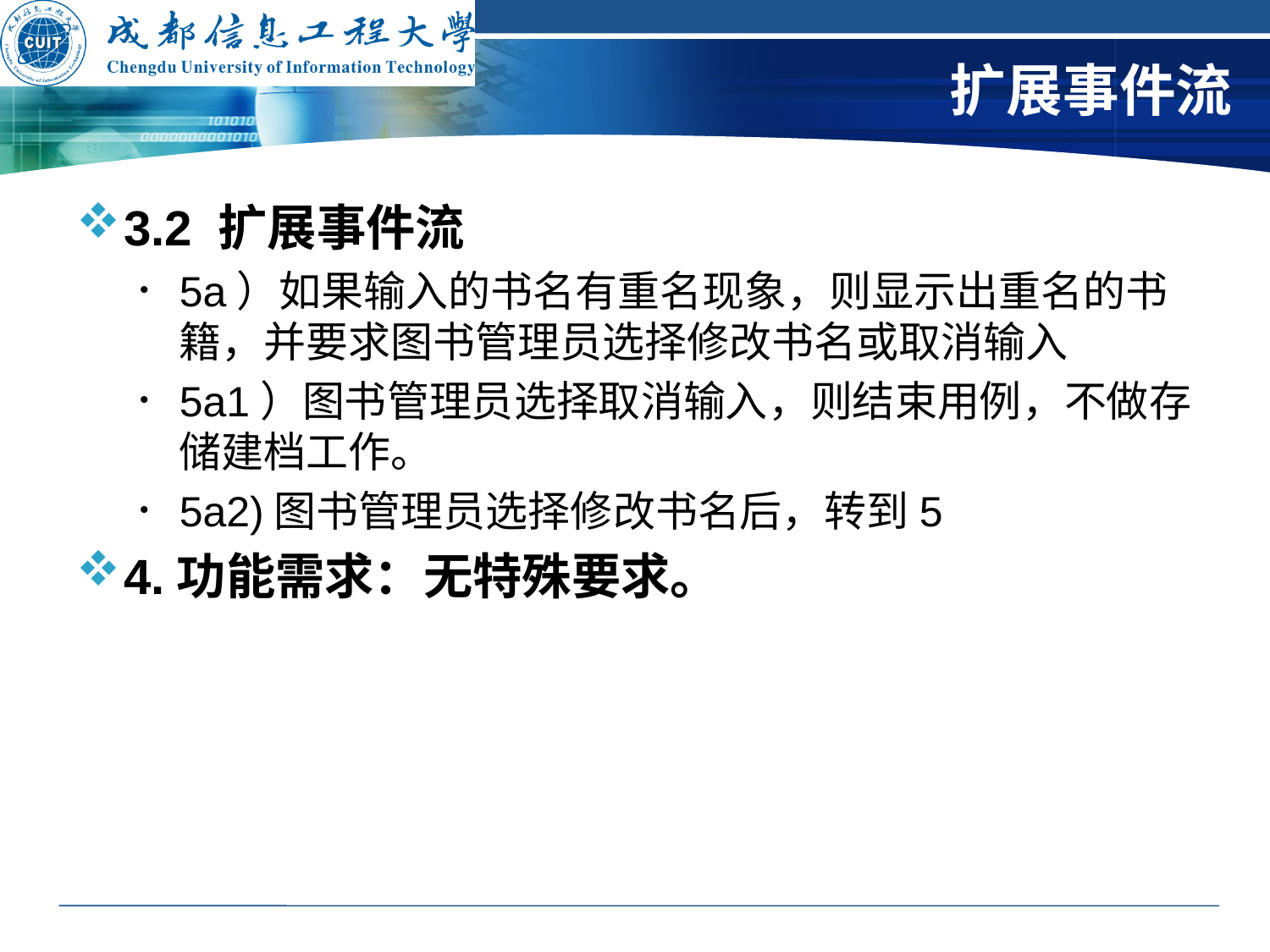

# 扩展事件流
3.2 扩展事件流
5a）如果输入的书名有重名现象，则显示出重名的书籍，并要求图书管理员选择修改书名或取消输入
5a1）图书管理员选择取消输入，则结束用例，不做存储建档工作。
5a2)图书管理员选择修改书名后，转到5
4.功能需求：无特殊要求。